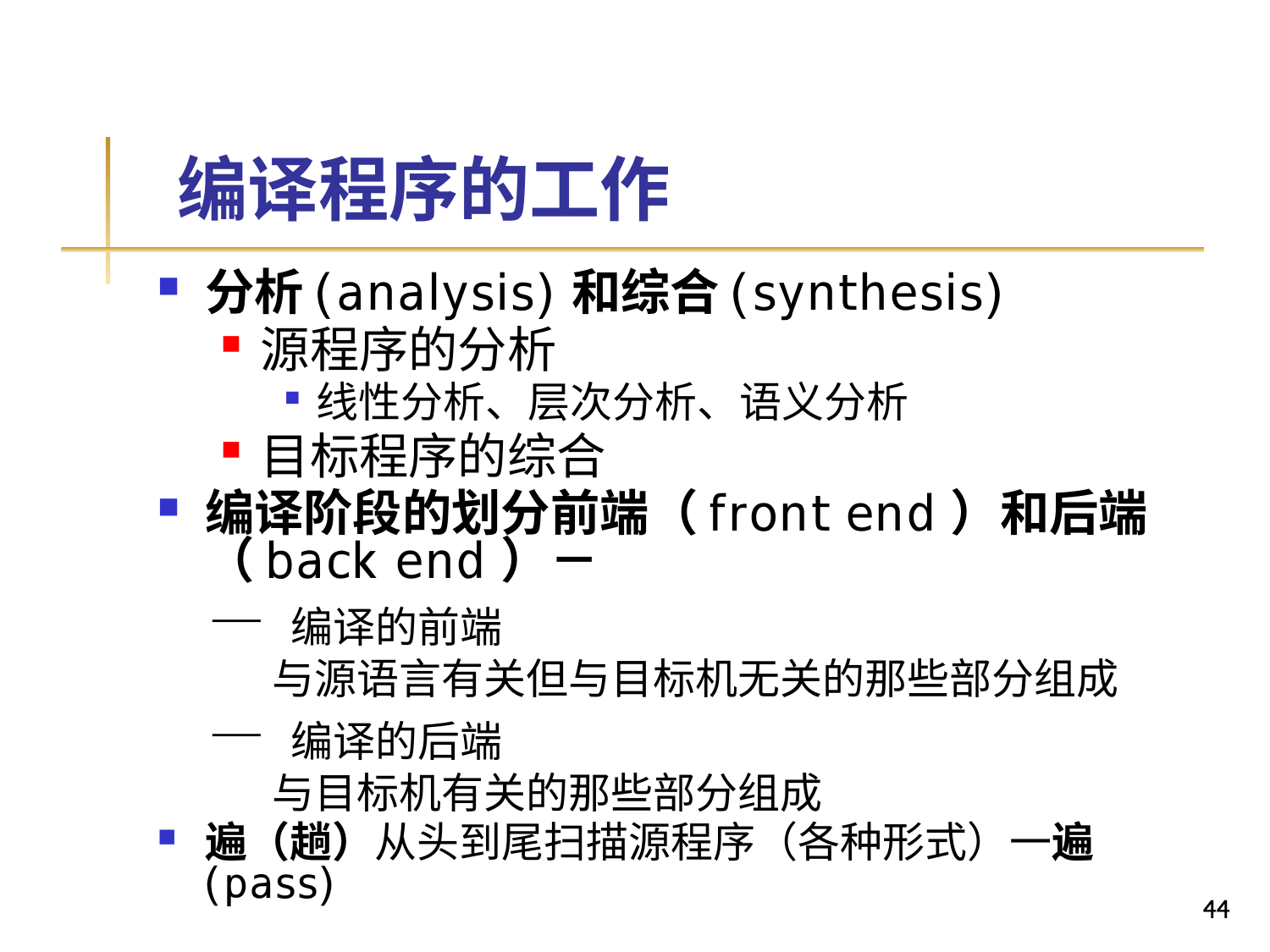

# 编译程序的工作
分析(analysis)和综合(synthesis)
源程序的分析
线性分析、层次分析、语义分析
目标程序的综合
编译阶段的划分前端（front end）和后端（back end）－
    — 编译的前端
           与源语言有关但与目标机无关的那些部分组成
    — 编译的后端
           与目标机有关的那些部分组成
遍（趟）从头到尾扫描源程序（各种形式）一遍(pass)
44